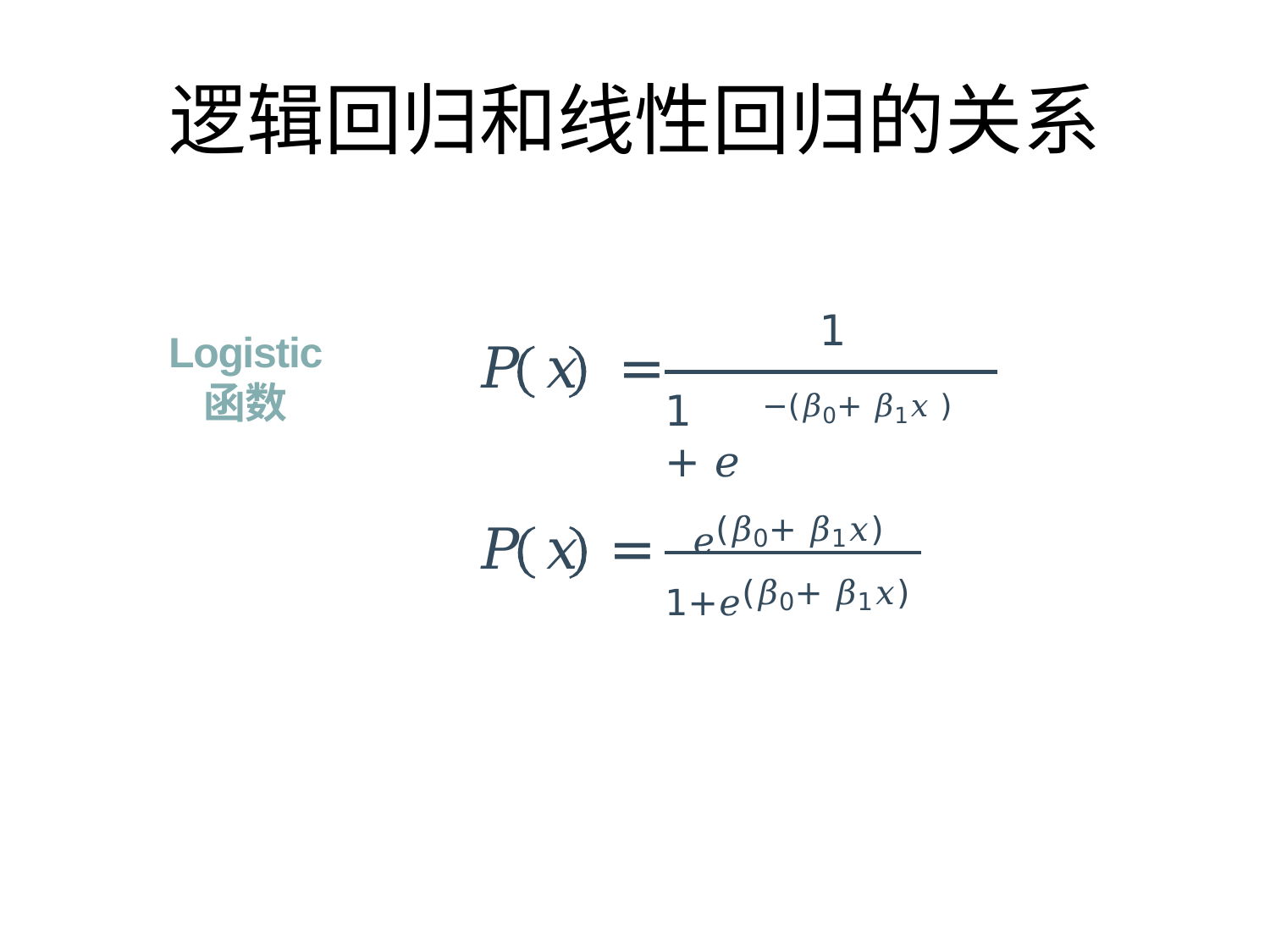

# 逻辑回归和线性回归的关系
1
Logistic  函数
𝑃 𝑥  =

−(𝛽0+ 𝛽1𝑥 )
1 + 𝑒
𝑒(𝛽0+ 𝛽1𝑥)
𝑃 𝑥	=

1+𝑒(𝛽0+ 𝛽1𝑥)